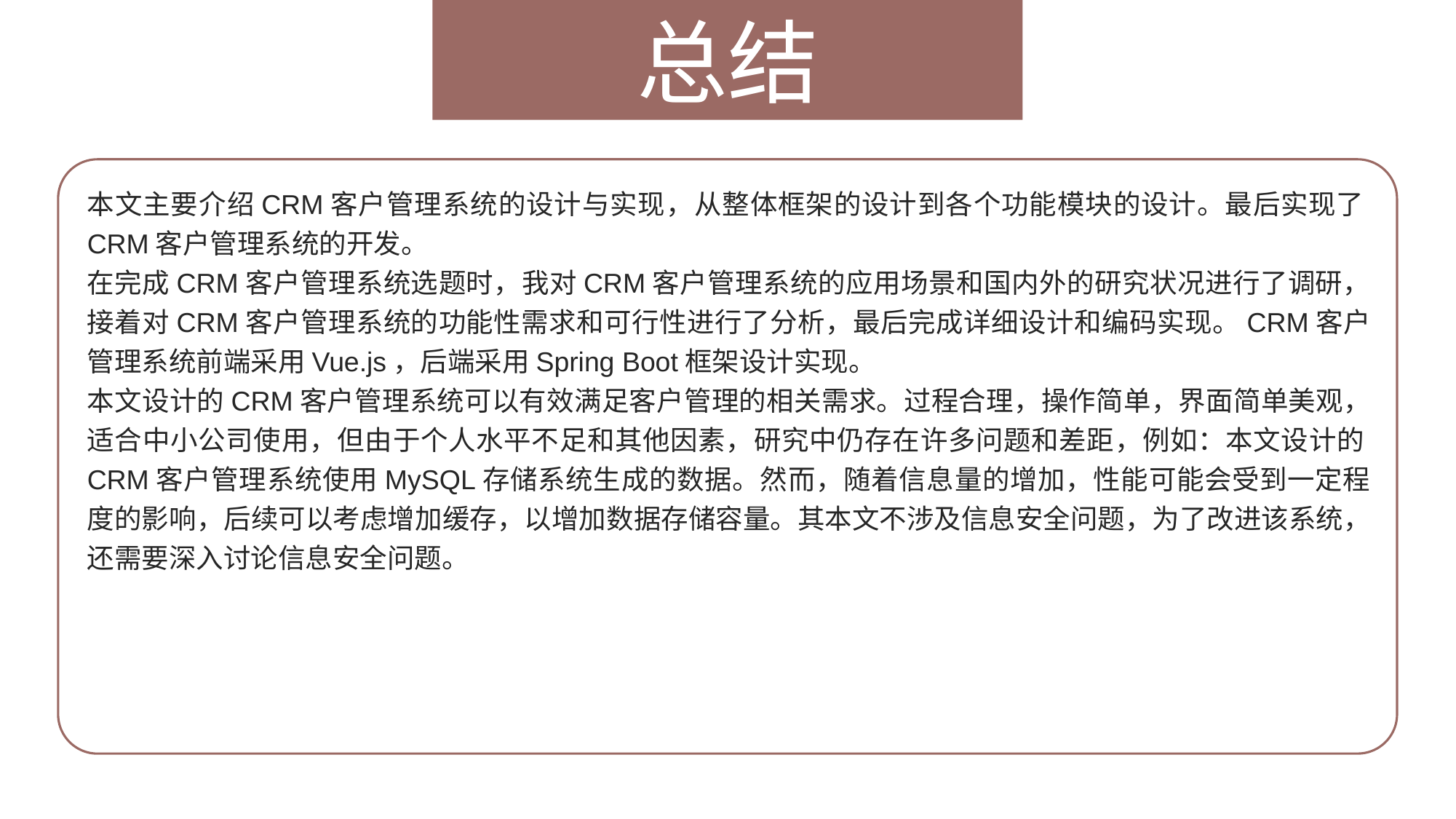

总结

本文主要介绍CRM客户管理系统的设计与实现，从整体框架的设计到各个功能模块的设计。最后实现了CRM客户管理系统的开发。
在完成CRM客户管理系统选题时，我对CRM客户管理系统的应用场景和国内外的研究状况进行了调研，接着对CRM客户管理系统的功能性需求和可行性进行了分析，最后完成详细设计和编码实现。CRM客户管理系统前端采用Vue.js，后端采用Spring Boot框架设计实现。
本文设计的CRM客户管理系统可以有效满足客户管理的相关需求。过程合理，操作简单，界面简单美观，适合中小公司使用，但由于个人水平不足和其他因素，研究中仍存在许多问题和差距，例如：本文设计的CRM客户管理系统使用MySQL存储系统生成的数据。然而，随着信息量的增加，性能可能会受到一定程度的影响，后续可以考虑增加缓存，以增加数据存储容量。其本文不涉及信息安全问题，为了改进该系统，还需要深入讨论信息安全问题。